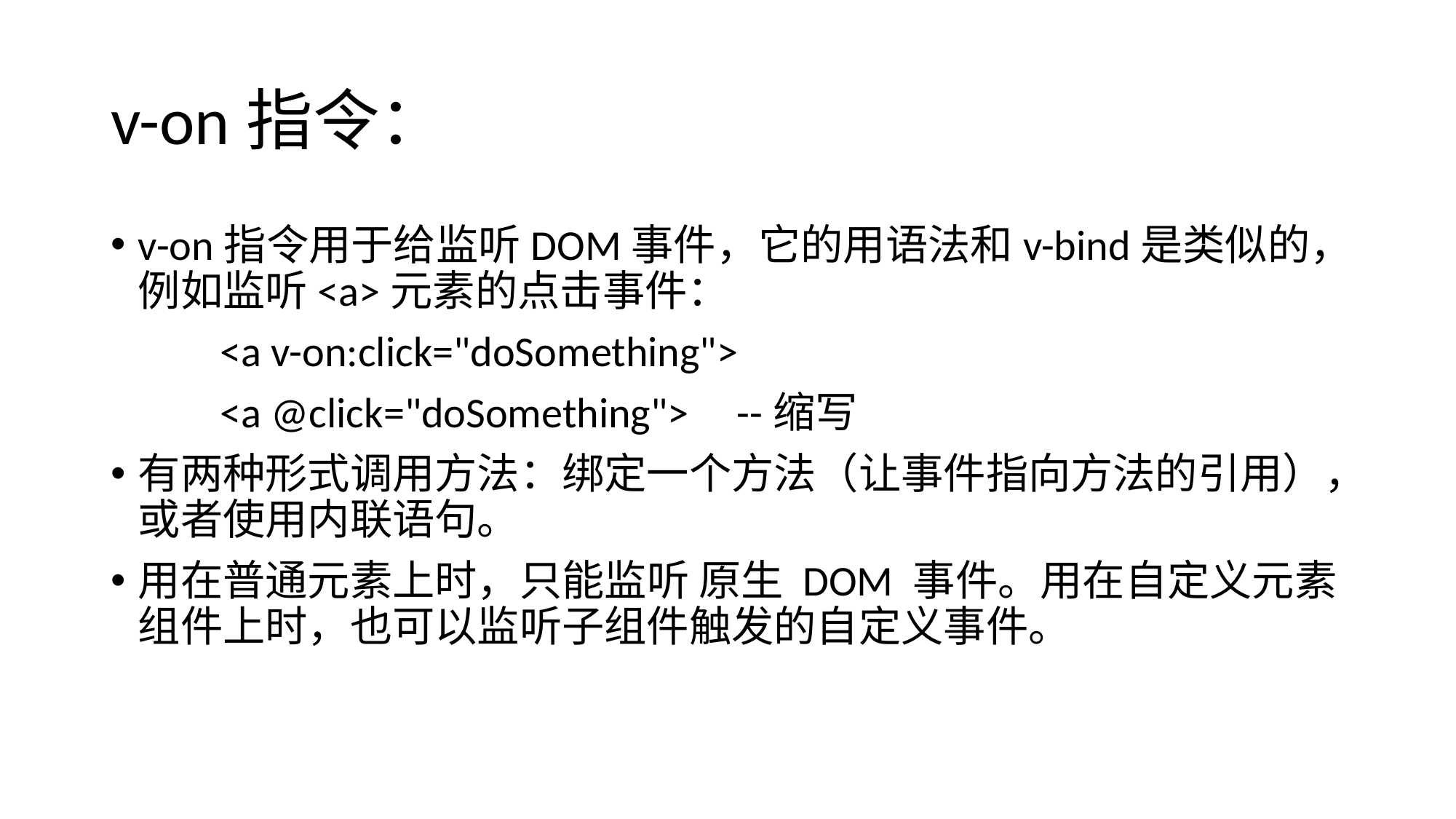

# v-on指令：
v-on指令用于给监听DOM事件，它的用语法和v-bind是类似的，例如监听<a>元素的点击事件：
	<a v-on:click="doSomething">
	<a @click="doSomething">     --缩写
有两种形式调用方法：绑定一个方法（让事件指向方法的引用），或者使用内联语句。
用在普通元素上时，只能监听 原生 DOM 事件。用在自定义元素组件上时，也可以监听子组件触发的自定义事件。